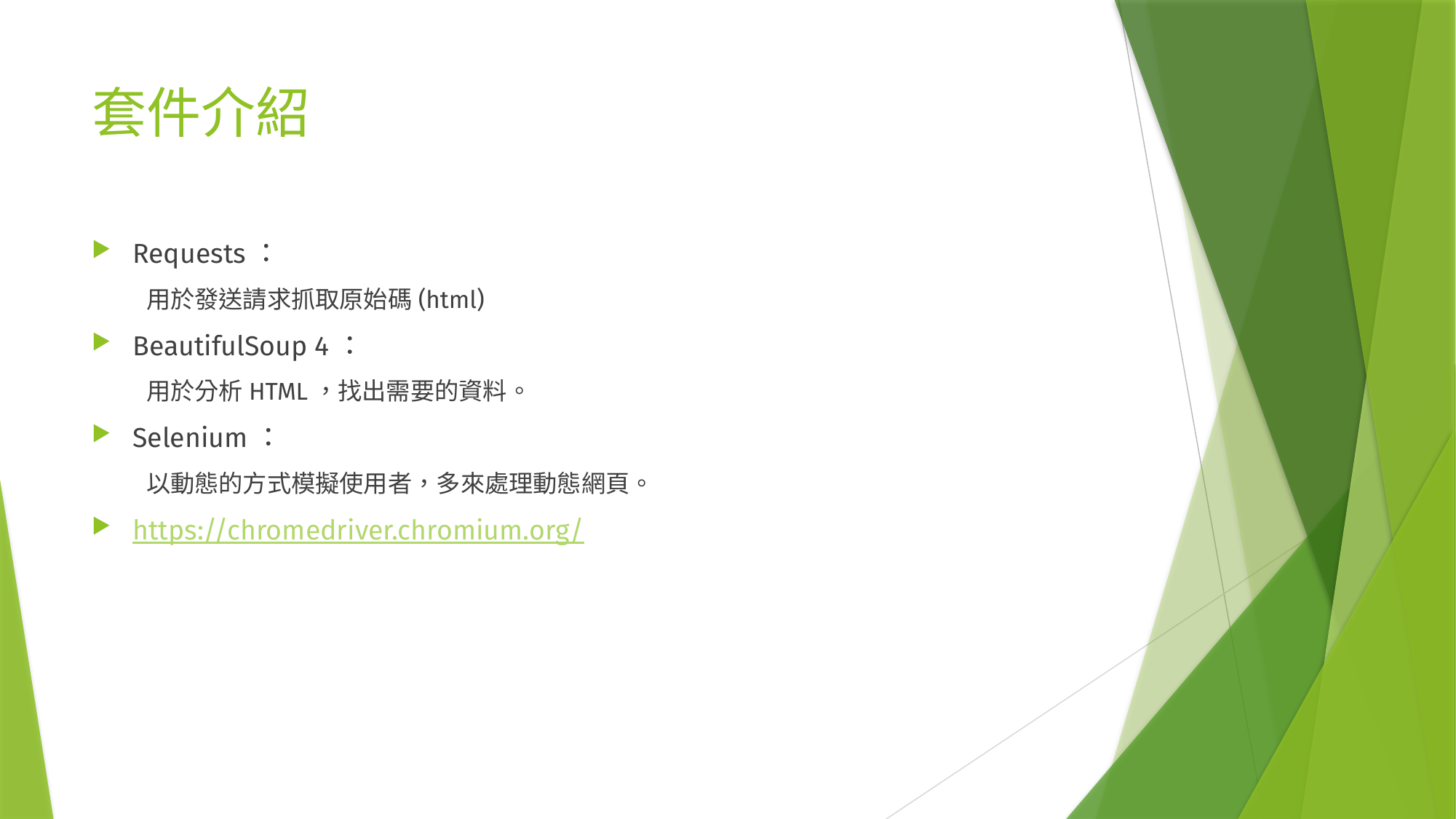

# 套件介紹
Requests：
用於發送請求抓取原始碼(html)
BeautifulSoup 4：
用於分析HTML，找出需要的資料。
Selenium：
以動態的方式模擬使用者，多來處理動態網頁。
https://chromedriver.chromium.org/